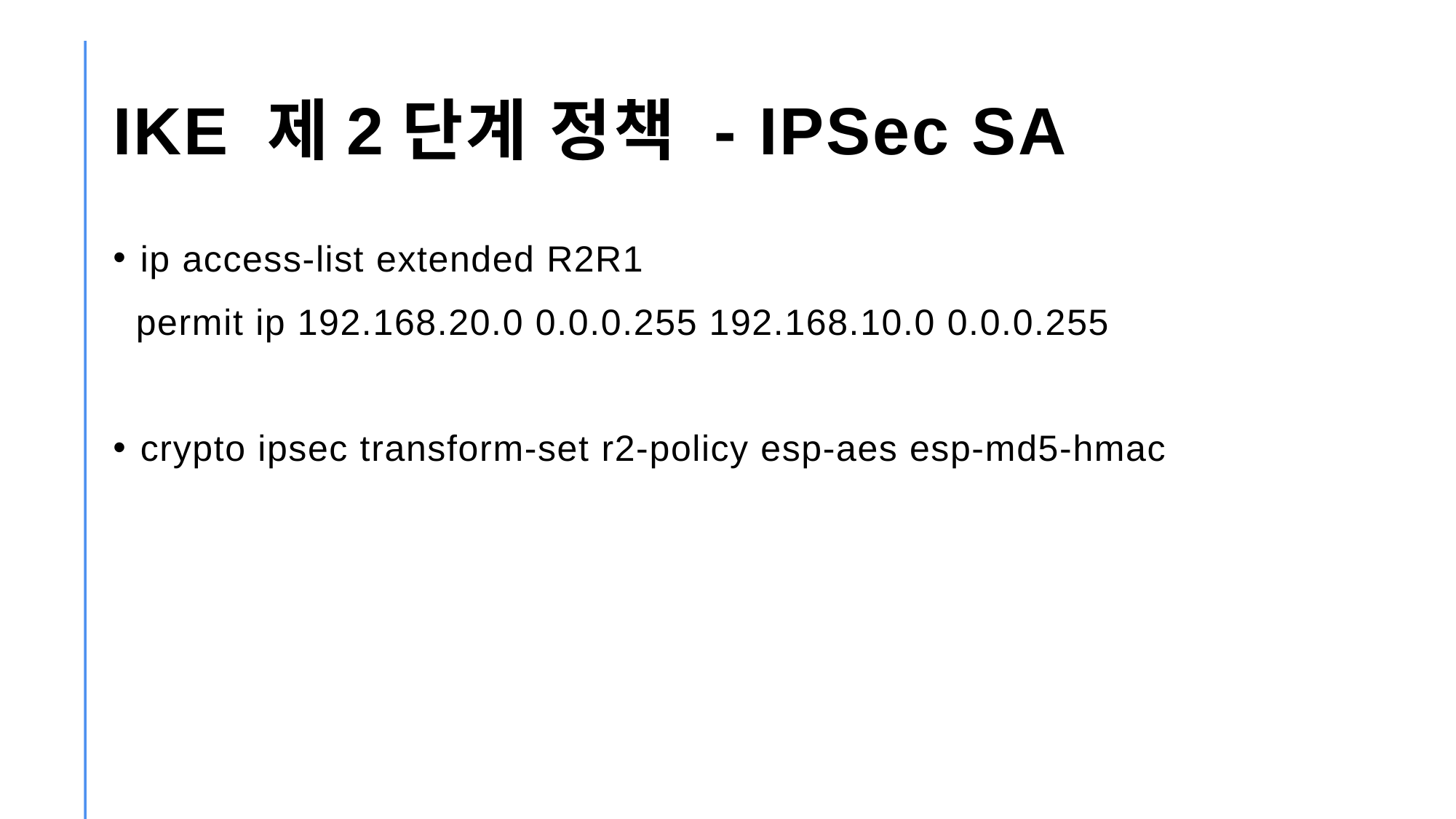

# IKE 제2단계 정책 - IPSec SA
ip access-list extended R2R1
  permit ip 192.168.20.0 0.0.0.255 192.168.10.0 0.0.0.255

crypto ipsec transform-set r2-policy esp-aes esp-md5-hmac